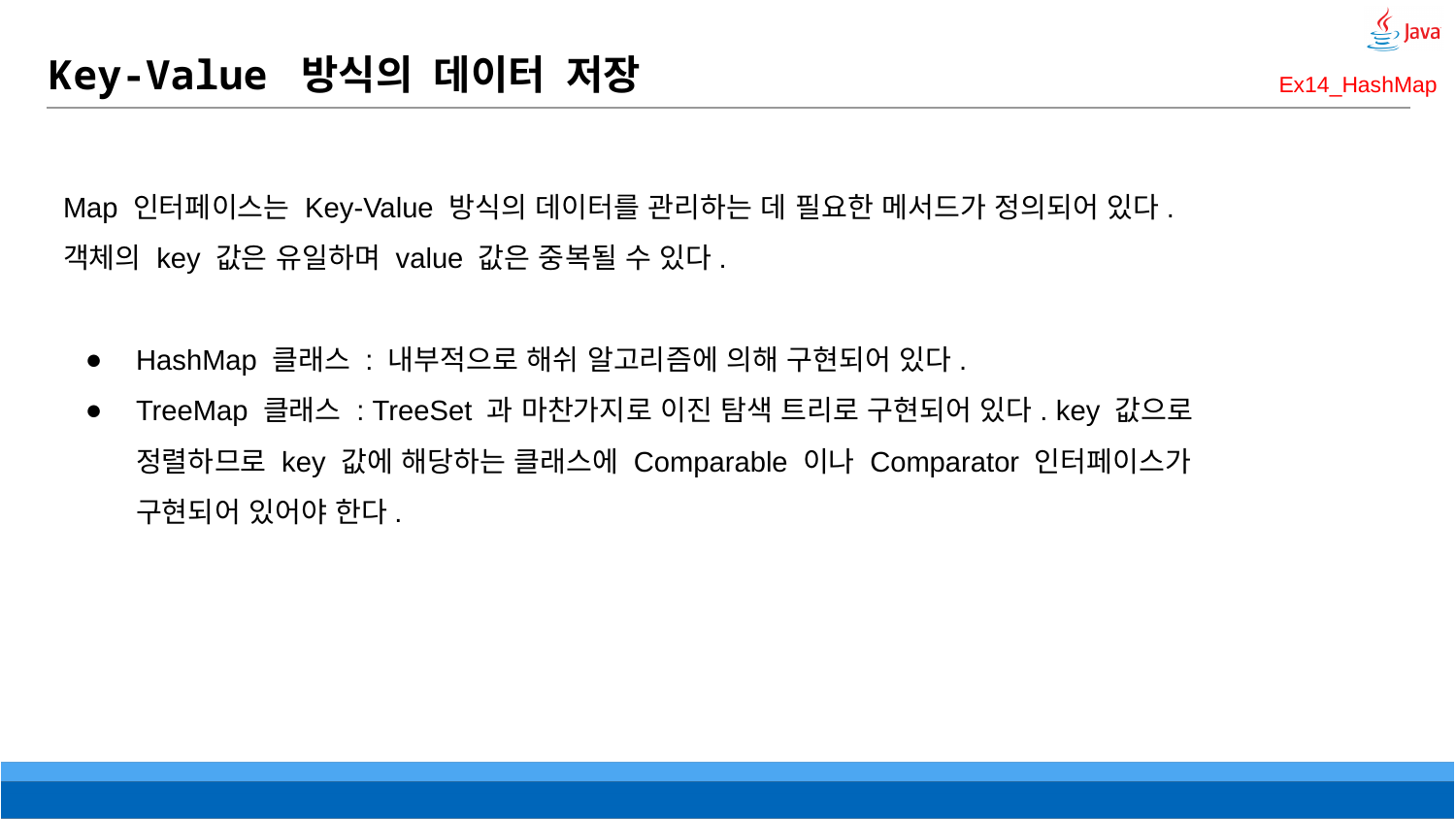

# Key-Value 방식의 데이터 저장
Ex14_HashMap
Map 인터페이스는 Key-Value 방식의 데이터를 관리하는 데 필요한 메서드가 정의되어 있다.
객체의 key 값은 유일하며 value 값은 중복될 수 있다.

HashMap 클래스 : 내부적으로 해쉬 알고리즘에 의해 구현되어 있다.
TreeMap 클래스 : TreeSet 과 마찬가지로 이진 탐색 트리로 구현되어 있다. key 값으로 정렬하므로 key 값에 해당하는 클래스에 Comparable 이나 Comparator 인터페이스가 구현되어 있어야 한다.